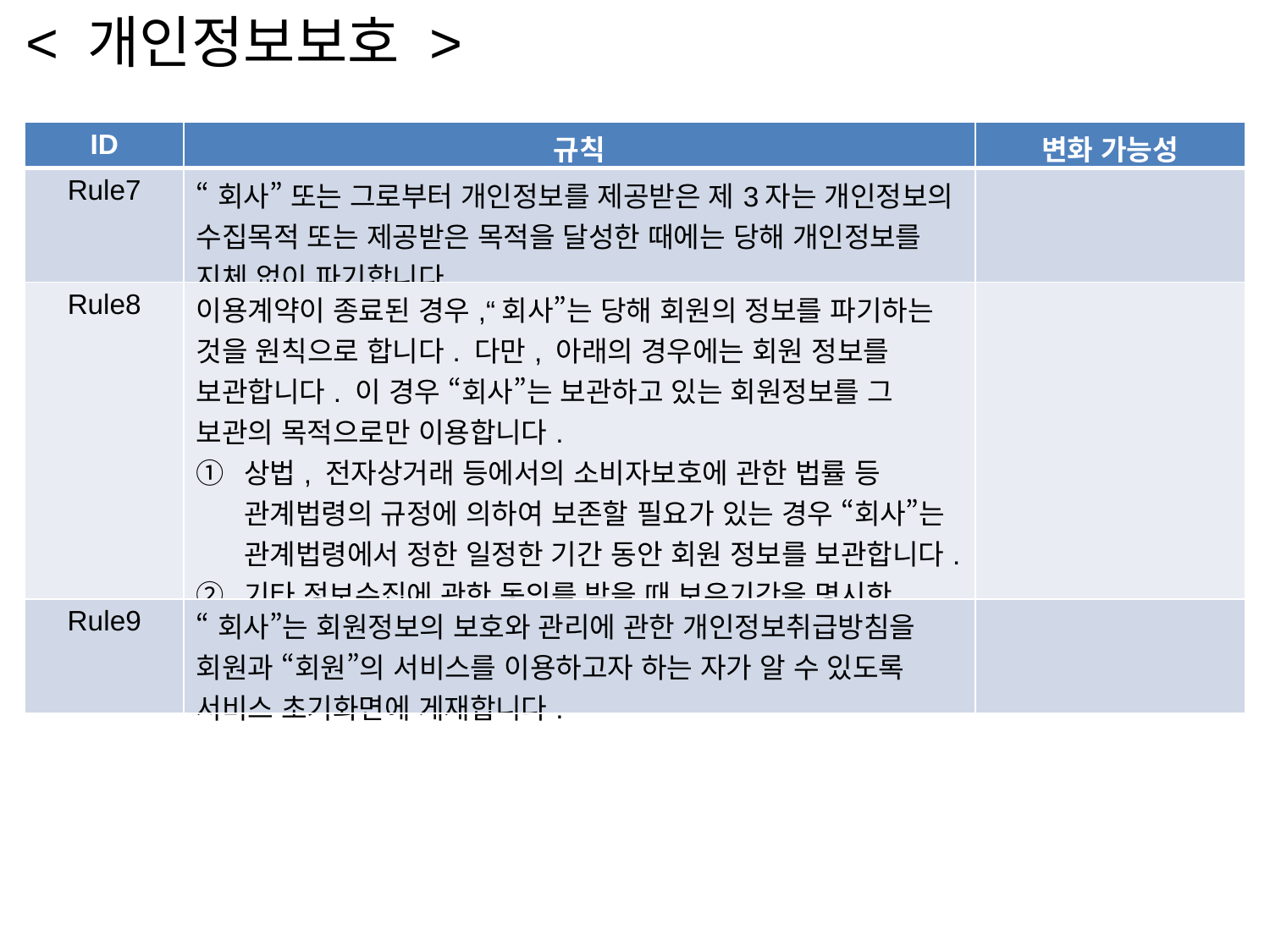

< 개인정보보호 >
| ID | 규칙 | 변화 가능성 |
| --- | --- | --- |
| Rule7 | “회사” 또는 그로부터 개인정보를 제공받은 제3자는 개인정보의 수집목적 또는 제공받은 목적을 달성한 때에는 당해 개인정보를 지체 없이 파기합니다. |  |
| Rule8 | 이용계약이 종료된 경우,“회사”는 당해 회원의 정보를 파기하는 것을 원칙으로 합니다. 다만, 아래의 경우에는 회원 정보를 보관합니다. 이 경우 “회사”는 보관하고 있는 회원정보를 그 보관의 목적으로만 이용합니다. 상법, 전자상거래 등에서의 소비자보호에 관한 법률 등 관계법령의 규정에 의하여 보존할 필요가 있는 경우 “회사”는 관계법령에서 정한 일정한 기간 동안 회원 정보를 보관합니다. 기타 정보수집에 관한 동의를 받을 때 보유기간을 명시한 경우에는 그 보유기간까지 회원정보를 보관합니다. |  |
| Rule9 | “회사”는 회원정보의 보호와 관리에 관한 개인정보취급방침을 회원과 “회원”의 서비스를 이용하고자 하는 자가 알 수 있도록 서비스 초기화면에 게재합니다. |  |